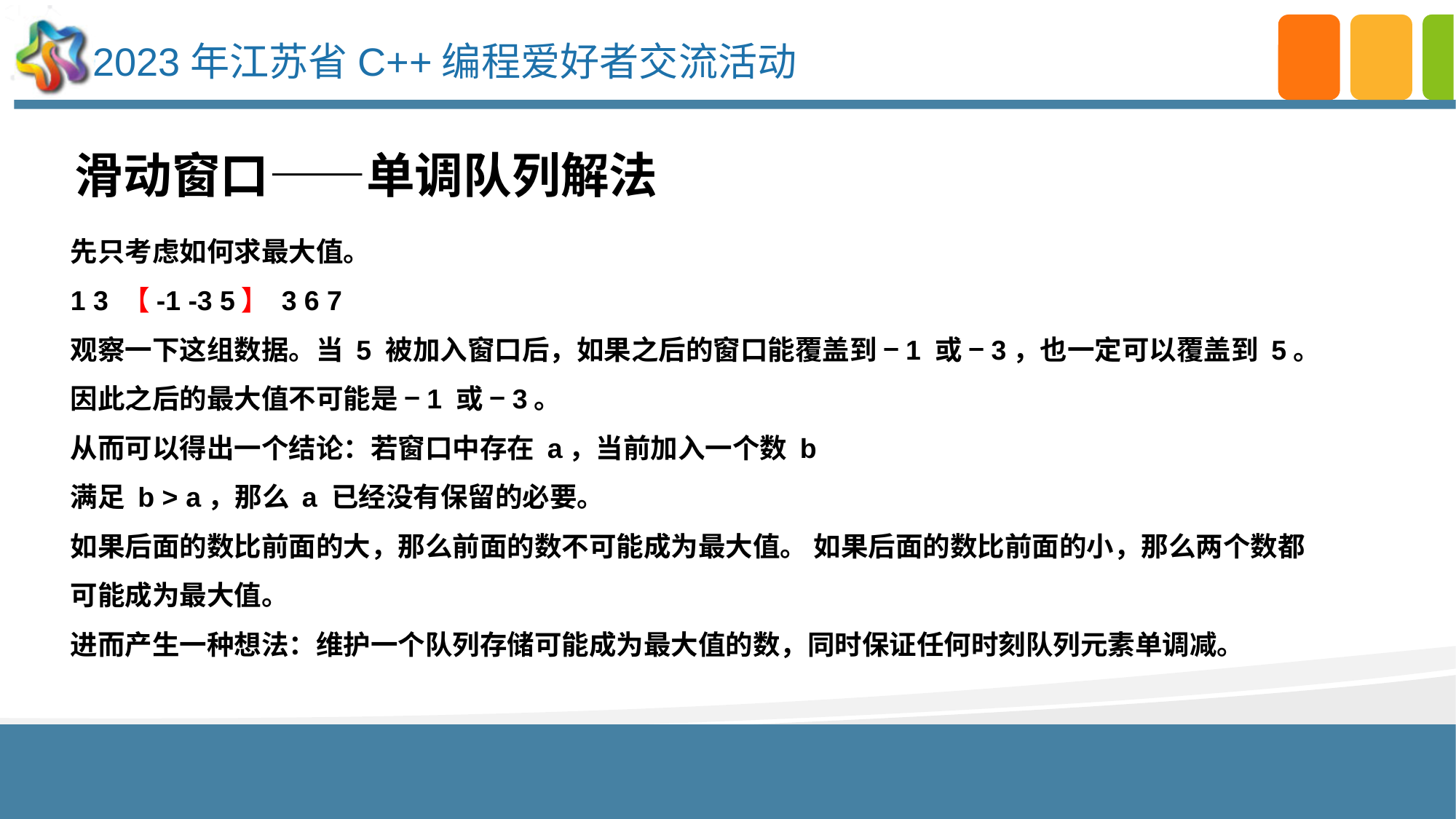

滑动窗口——单调队列解法
先只考虑如何求最大值。
1 3 【-1 -3 5】 3 6 7
观察一下这组数据。当 5 被加入窗口后，如果之后的窗口能覆盖到 −1 或 −3，也一定可以覆盖到 5。因此之后的最大值不可能是 −1 或 −3。
从而可以得出一个结论：若窗口中存在 a，当前加入一个数 b
满足 b > a，那么 a 已经没有保留的必要。
如果后面的数比前面的大，那么前面的数不可能成为最大值。 如果后面的数比前面的小，那么两个数都可能成为最大值。
进而产生一种想法：维护一个队列存储可能成为最大值的数，同时保证任何时刻队列元素单调减。